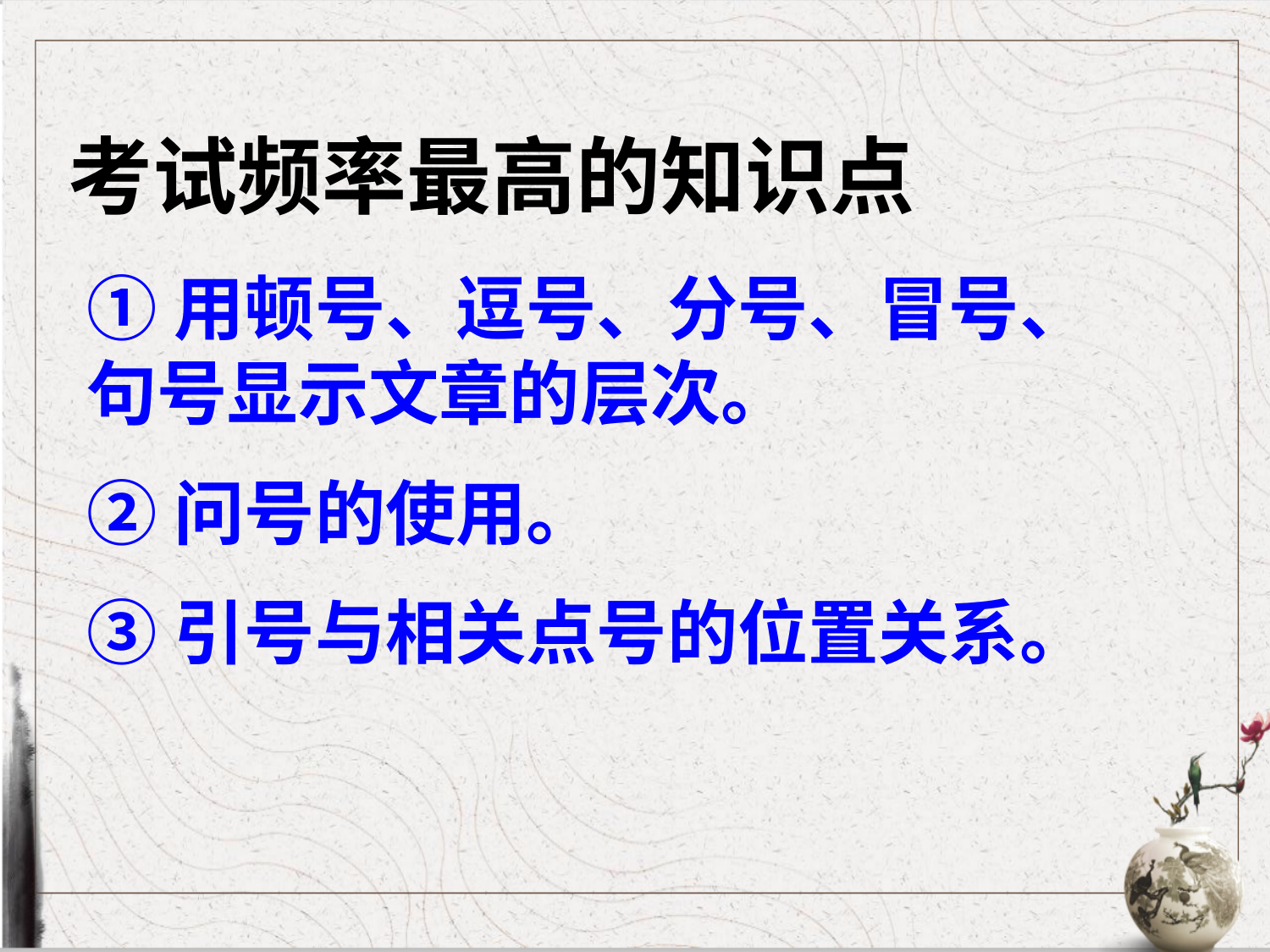

考试频率最高的知识点
①用顿号、逗号、分号、冒号、句号显示文章的层次。
②问号的使用。
③引号与相关点号的位置关系。
#